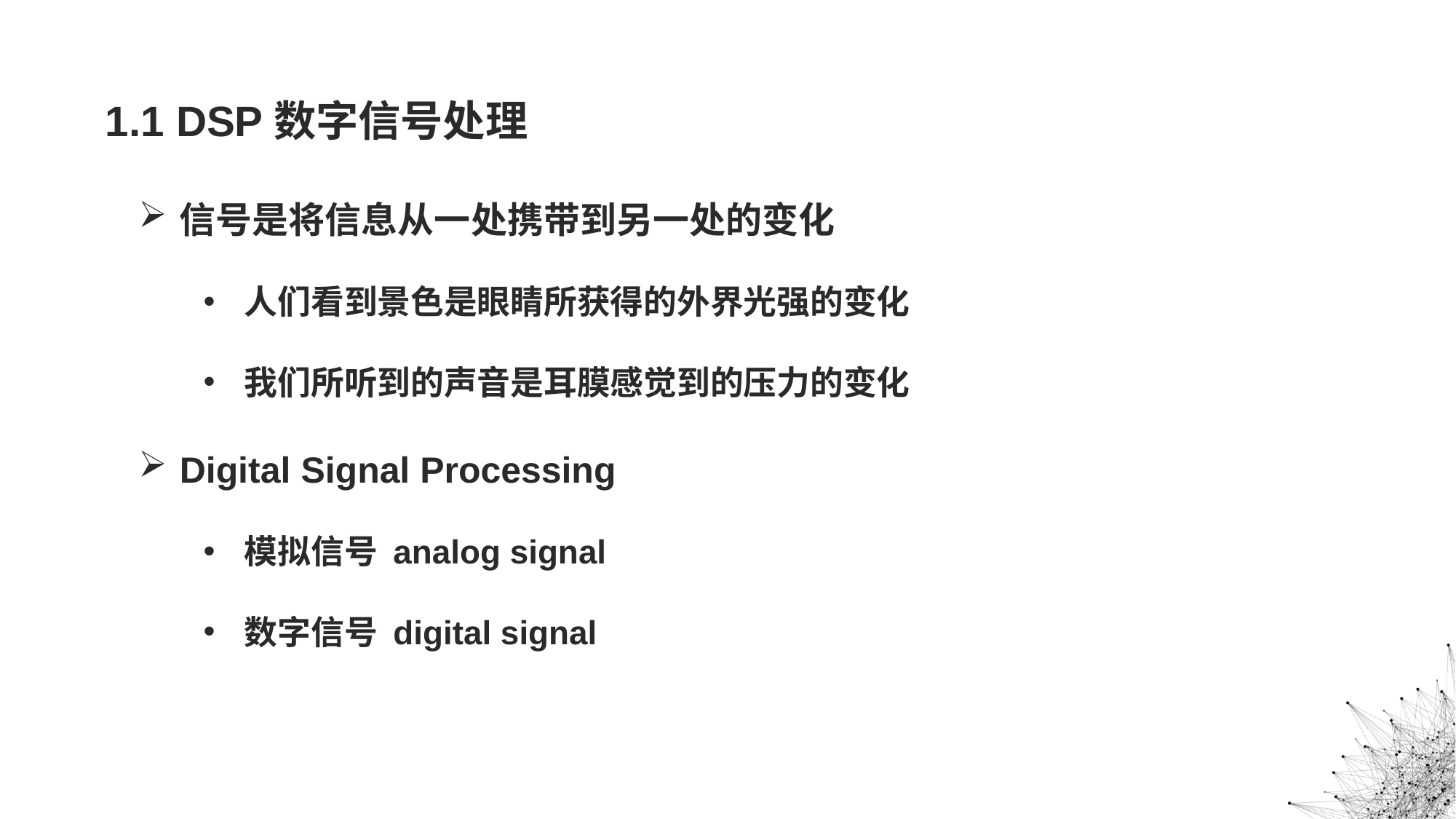

# 1.1 DSP数字信号处理
信号是将信息从一处携带到另一处的变化
人们看到景色是眼睛所获得的外界光强的变化
我们所听到的声音是耳膜感觉到的压力的变化
Digital Signal Processing
模拟信号 analog signal
数字信号 digital signal